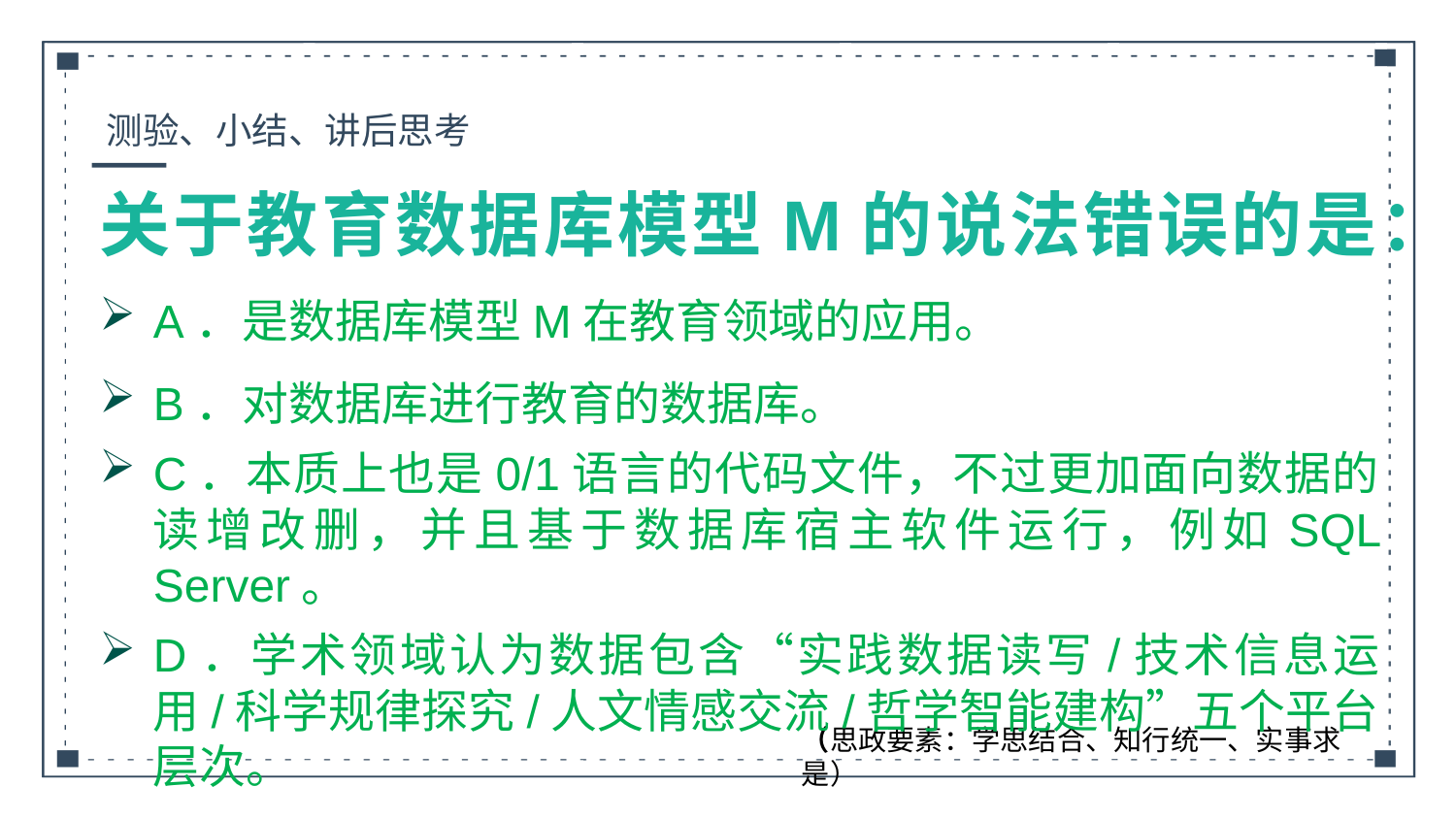

测验、小结、讲后思考
关于教育数据库模型M的说法错误的是：
A．是数据库模型M在教育领域的应用。
B．对数据库进行教育的数据库。
C．本质上也是0/1语言的代码文件，不过更加面向数据的读增改删，并且基于数据库宿主软件运行，例如SQL Server。
D．学术领域认为数据包含“实践数据读写/技术信息运用/科学规律探究/人文情感交流/哲学智能建构”五个平台层次。
（思政要素：学思结合、知行统一、实事求是）